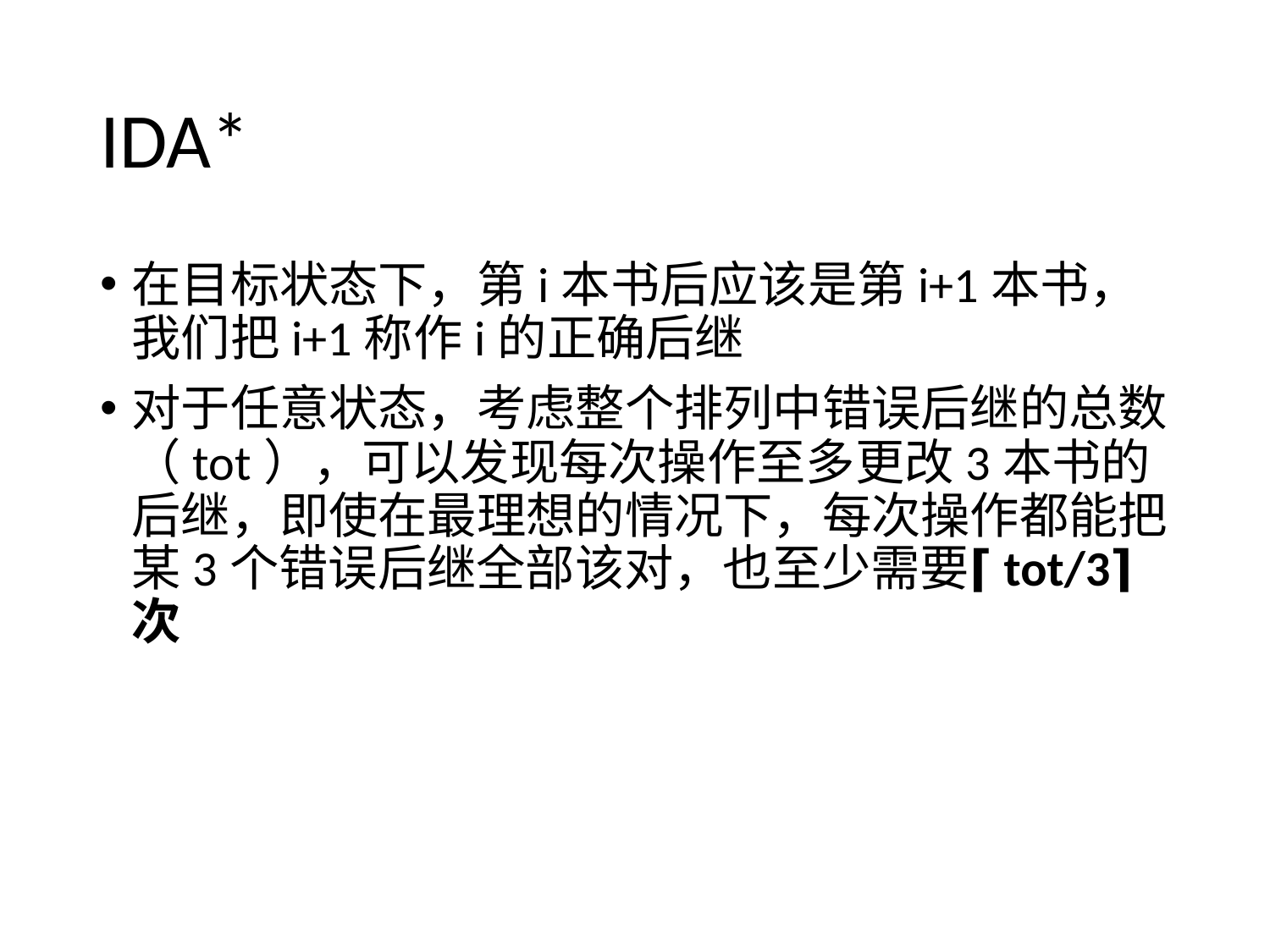

# IDA*
在目标状态下，第i本书后应该是第i+1本书，我们把i+1称作i的正确后继
对于任意状态，考虑整个排列中错误后继的总数（tot），可以发现每次操作至多更改3本书的后继，即使在最理想的情况下，每次操作都能把某3个错误后继全部该对，也至少需要⌈tot/3⌉次